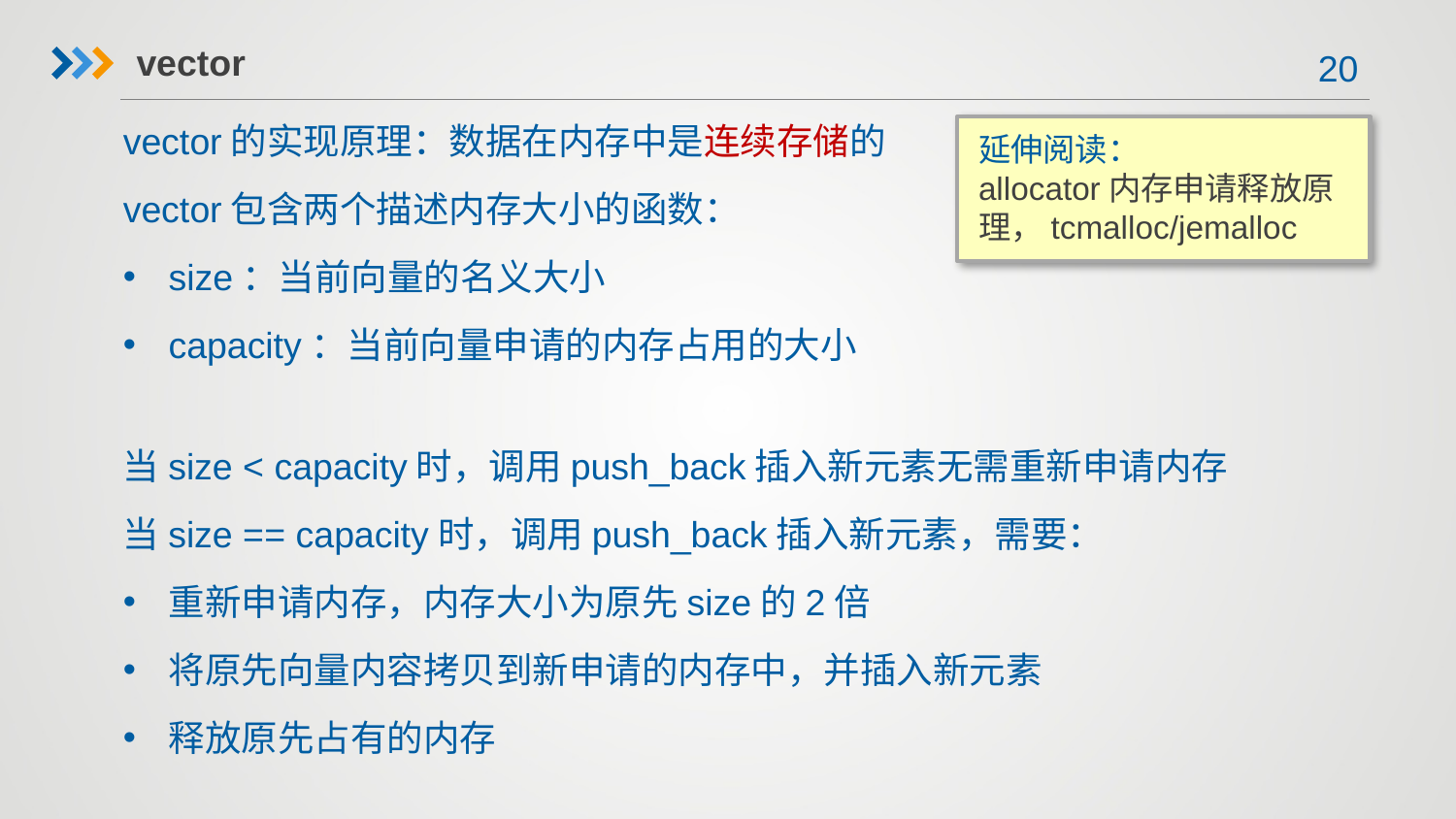

vector
vector的实现原理：数据在内存中是连续存储的
vector包含两个描述内存大小的函数：
size：当前向量的名义大小
capacity：当前向量申请的内存占用的大小

延伸阅读：
allocator内存申请释放原理，tcmalloc/jemalloc
当size < capacity时，调用push_back插入新元素无需重新申请内存
当size == capacity时，调用push_back插入新元素，需要：
重新申请内存，内存大小为原先size的2倍
将原先向量内容拷贝到新申请的内存中，并插入新元素
释放原先占有的内存